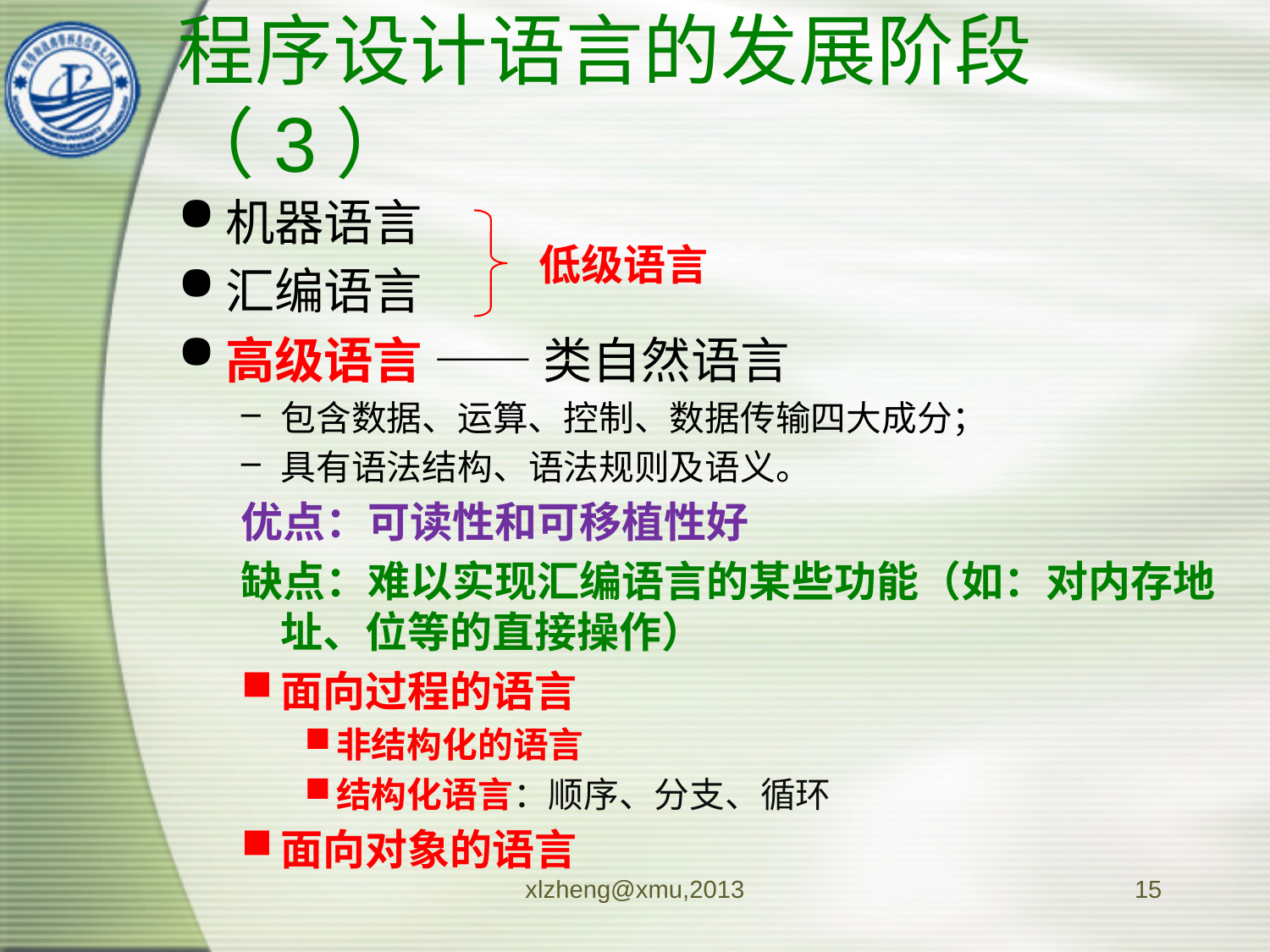

# 程序设计语言的发展阶段（3）
机器语言
汇编语言
高级语言 —— 类自然语言
包含数据、运算、控制、数据传输四大成分；
具有语法结构、语法规则及语义。
优点：可读性和可移植性好
缺点：难以实现汇编语言的某些功能（如：对内存地址、位等的直接操作）
面向过程的语言
非结构化的语言
结构化语言：顺序、分支、循环
面向对象的语言

低级语言
xlzheng@xmu,2013
15